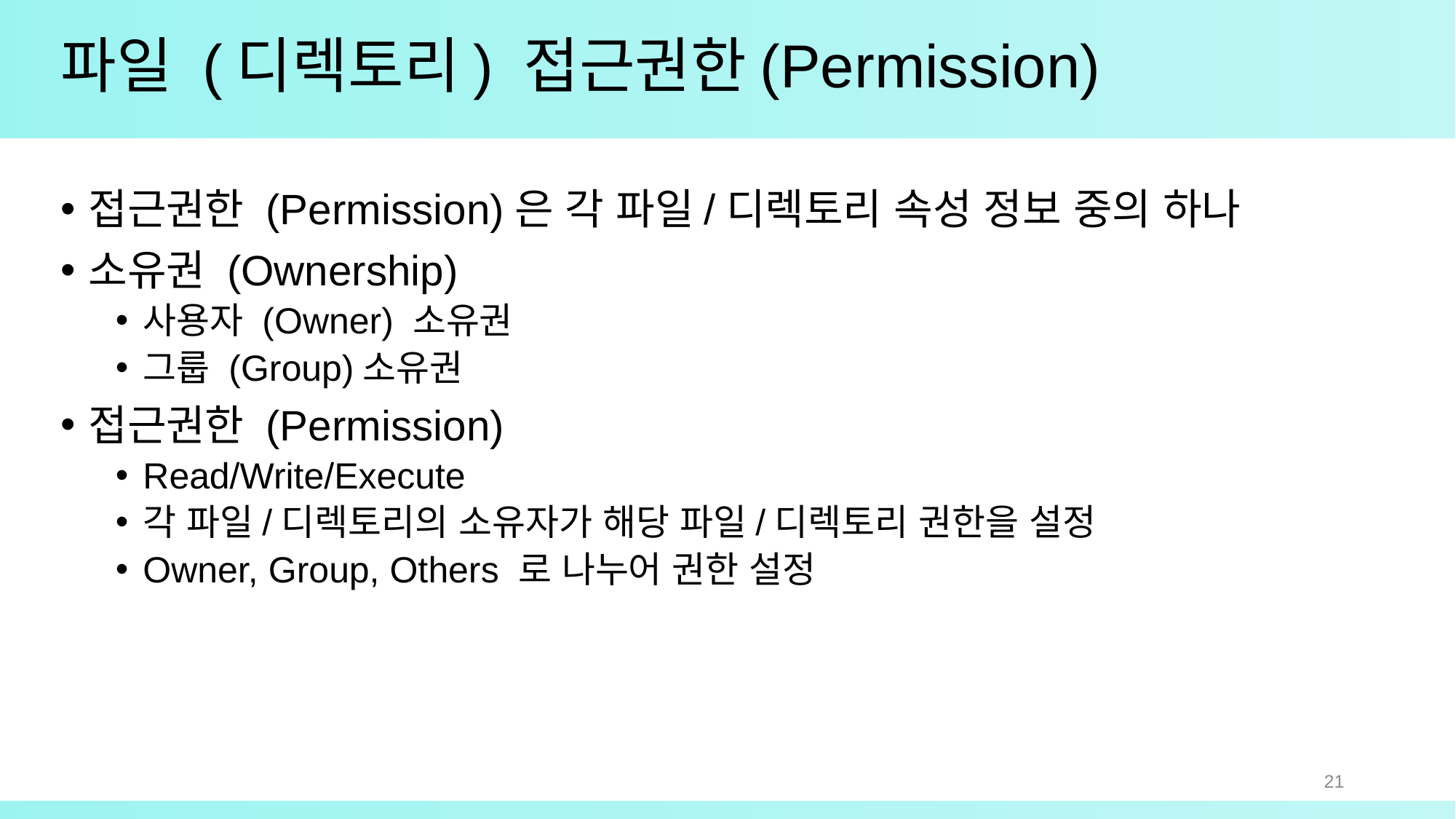

# 파일 (디렉토리) 접근권한(Permission)
접근권한 (Permission)은 각 파일/디렉토리 속성 정보 중의 하나
소유권 (Ownership)
사용자 (Owner) 소유권
그룹 (Group)소유권
접근권한 (Permission)
Read/Write/Execute
각 파일/디렉토리의 소유자가 해당 파일/디렉토리 권한을 설정
Owner, Group, Others 로 나누어 권한 설정

21